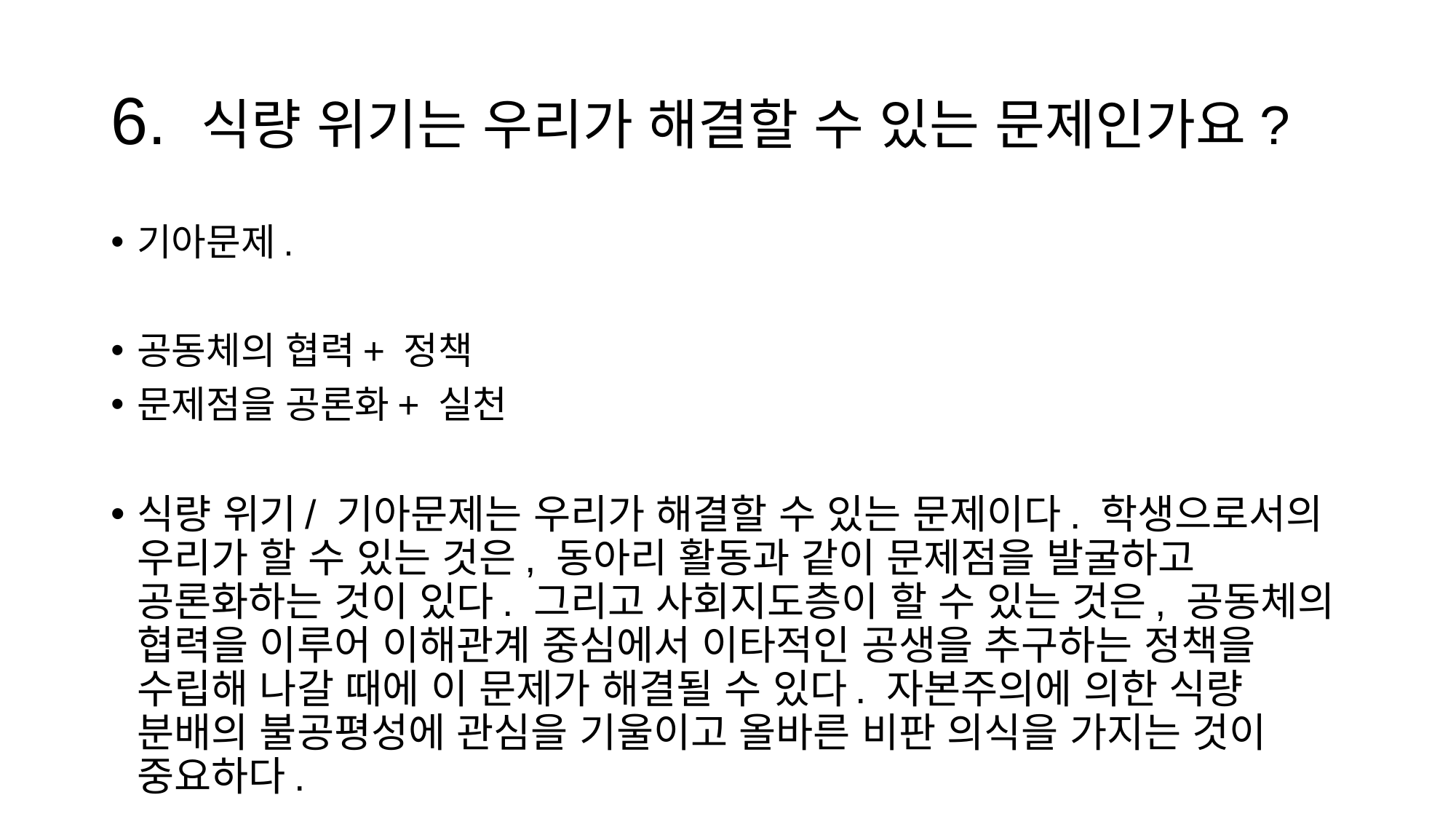

# 6. 식량 위기는 우리가 해결할 수 있는 문제인가요?
기아문제.

공동체의 협력+ 정책
문제점을 공론화+ 실천

식량 위기/ 기아문제는 우리가 해결할 수 있는 문제이다. 학생으로서의 우리가 할 수 있는 것은, 동아리 활동과 같이 문제점을 발굴하고 공론화하는 것이 있다. 그리고 사회지도층이 할 수 있는 것은, 공동체의 협력을 이루어 이해관계 중심에서 이타적인 공생을 추구하는 정책을 수립해 나갈 때에 이 문제가 해결될 수 있다. 자본주의에 의한 식량 분배의 불공평성에 관심을 기울이고 올바른 비판 의식을 가지는 것이 중요하다.